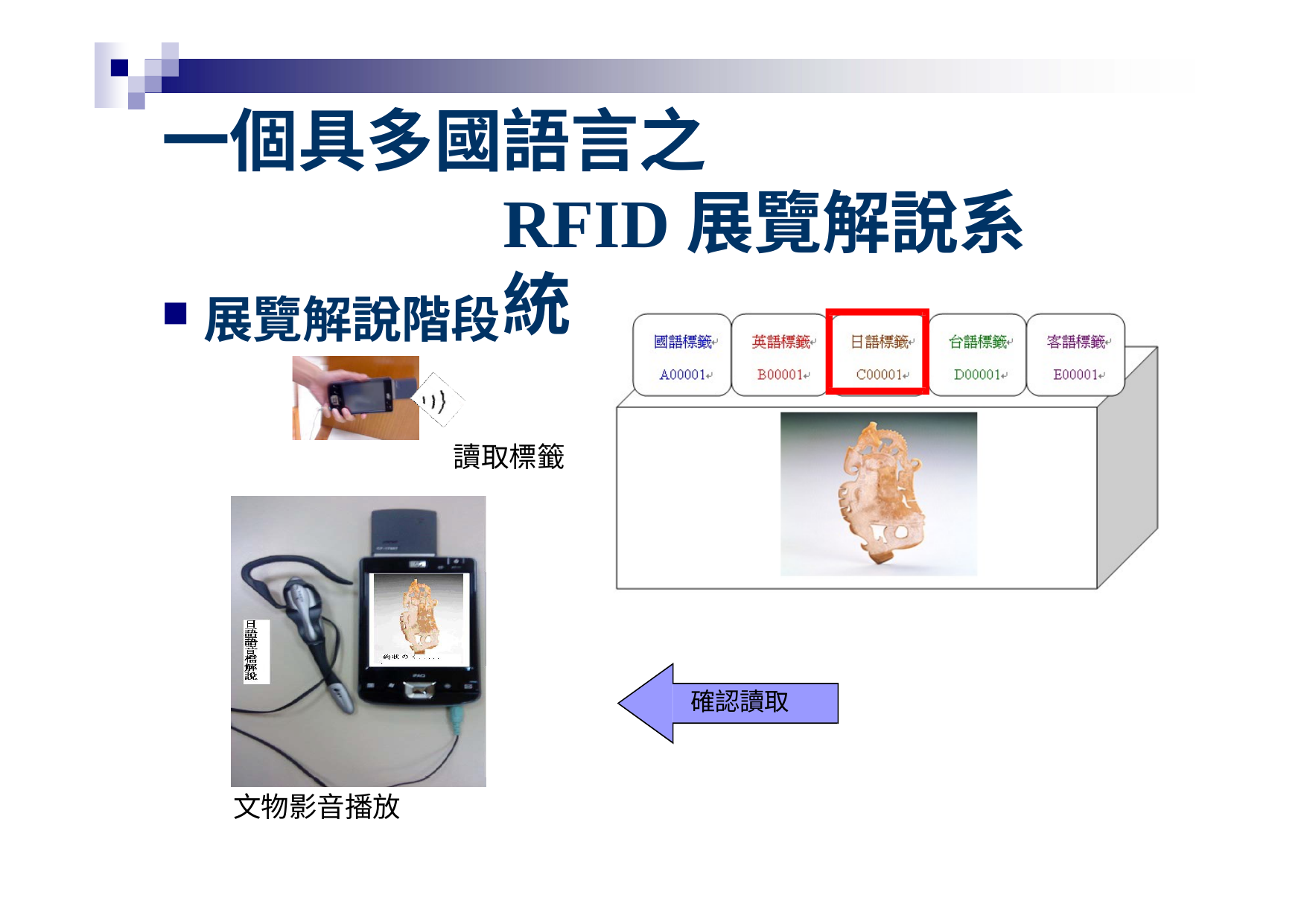

# 一個具多國語言之
RFID展覽解說系統
展覽解說階段

讀取標籤

確認讀取
文物影音播放